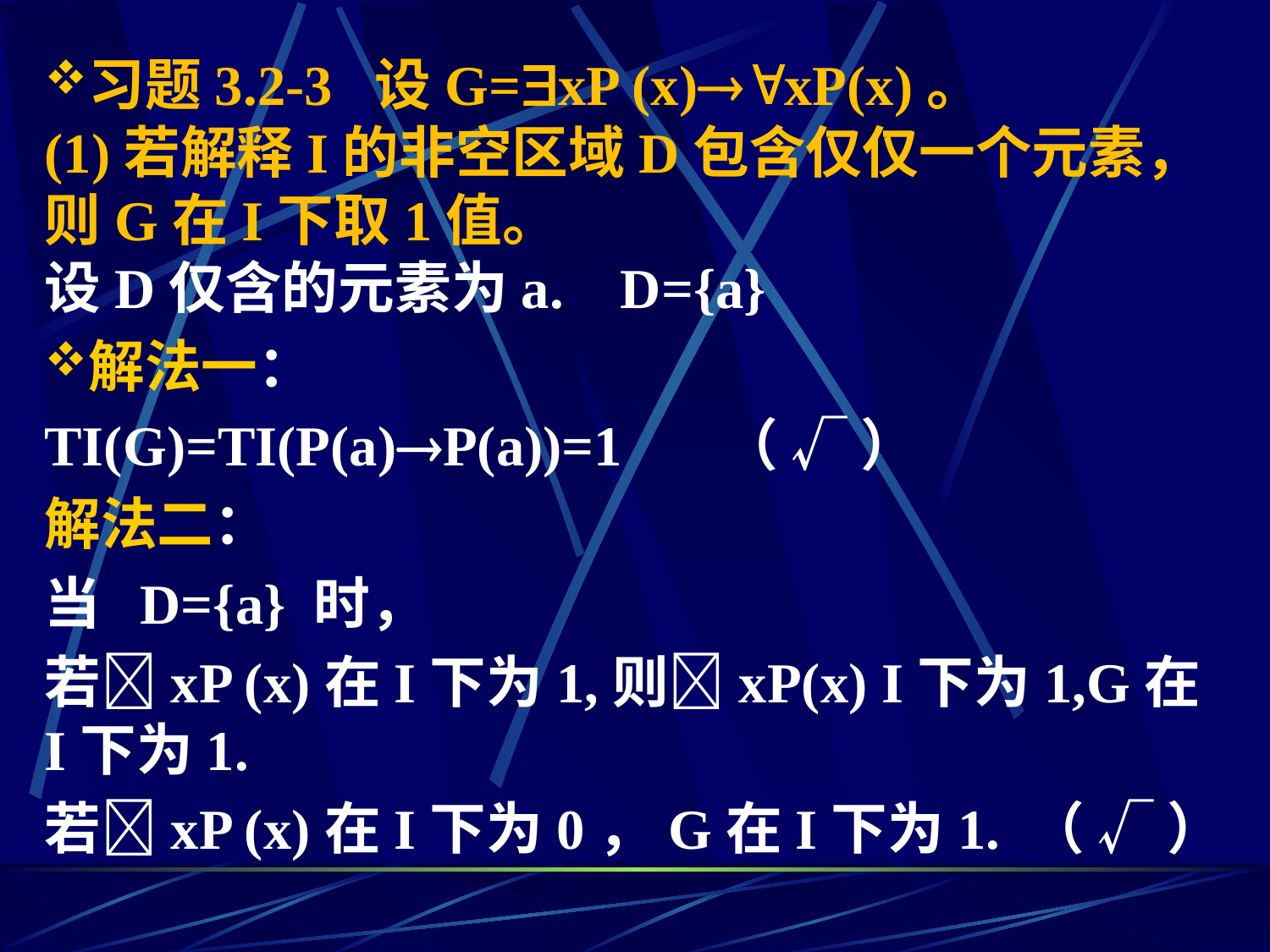

习题3.2-3  设G=∃xP (x)→∀xP(x)。
(1)若解释I的非空区域D包含仅仅一个元素，则G在I下取1值。
设D仅含的元素为a.    D={a}
解法一：
TI(G)=TI(P(a)→P(a))=1      （ √ ）
解法二：
当  D={a} 时，
若∃xP (x)在I下为1,则∀xP(x) I下为1,G在I下为1.
若∃xP (x)在I下为0，G在I下为1. （ √ ）